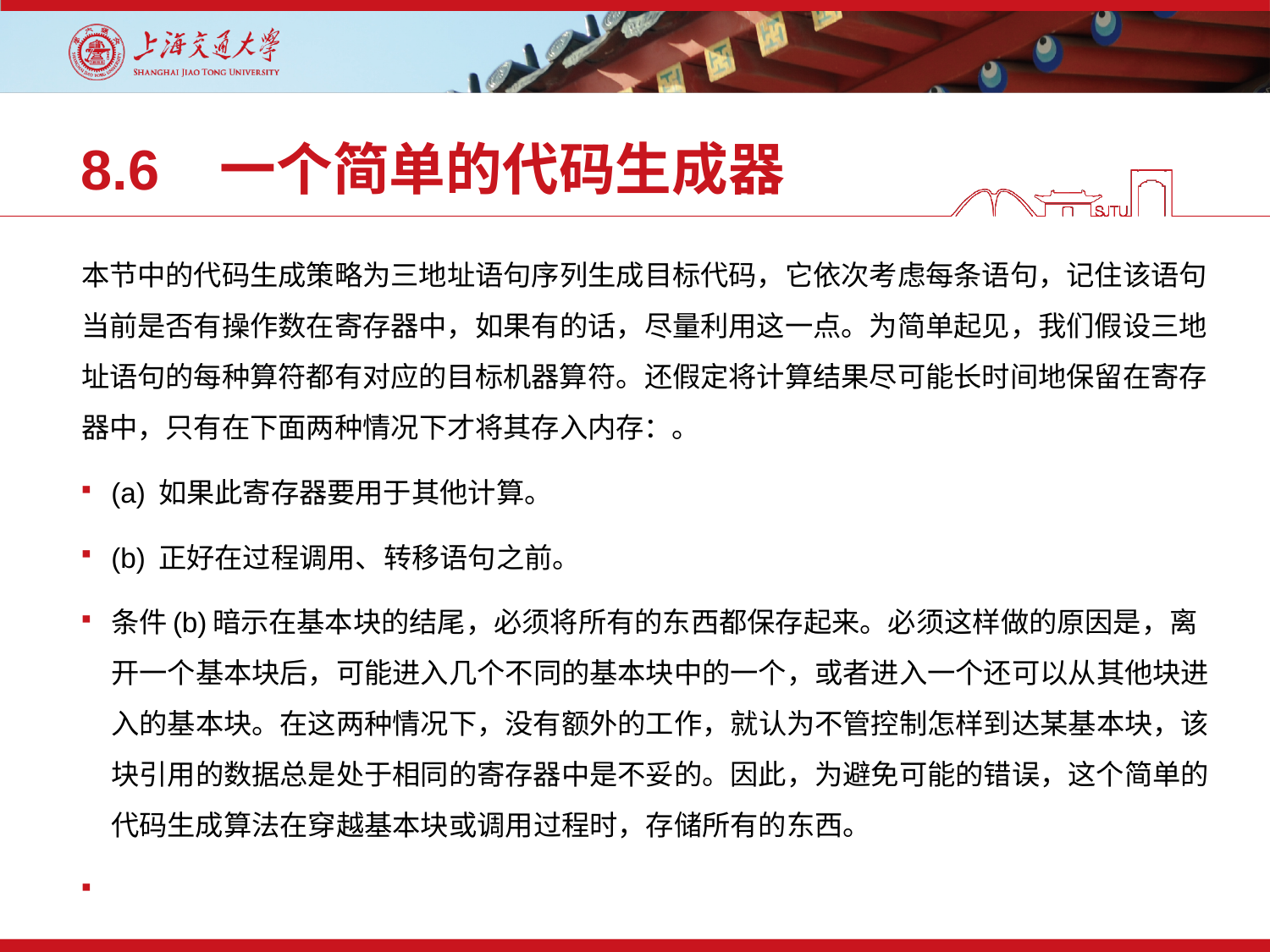

# 8.6   一个简单的代码生成器
本节中的代码生成策略为三地址语句序列生成目标代码，它依次考虑每条语句，记住该语句当前是否有操作数在寄存器中，如果有的话，尽量利用这一点。为简单起见，我们假设三地址语句的每种算符都有对应的目标机器算符。还假定将计算结果尽可能长时间地保留在寄存器中，只有在下面两种情况下才将其存入内存：。
(a) 如果此寄存器要用于其他计算。
(b) 正好在过程调用、转移语句之前。
条件(b)暗示在基本块的结尾，必须将所有的东西都保存起来。必须这样做的原因是，离开一个基本块后，可能进入几个不同的基本块中的一个，或者进入一个还可以从其他块进入的基本块。在这两种情况下，没有额外的工作，就认为不管控制怎样到达某基本块，该块引用的数据总是处于相同的寄存器中是不妥的。因此，为避免可能的错误，这个简单的代码生成算法在穿越基本块或调用过程时，存储所有的东西。